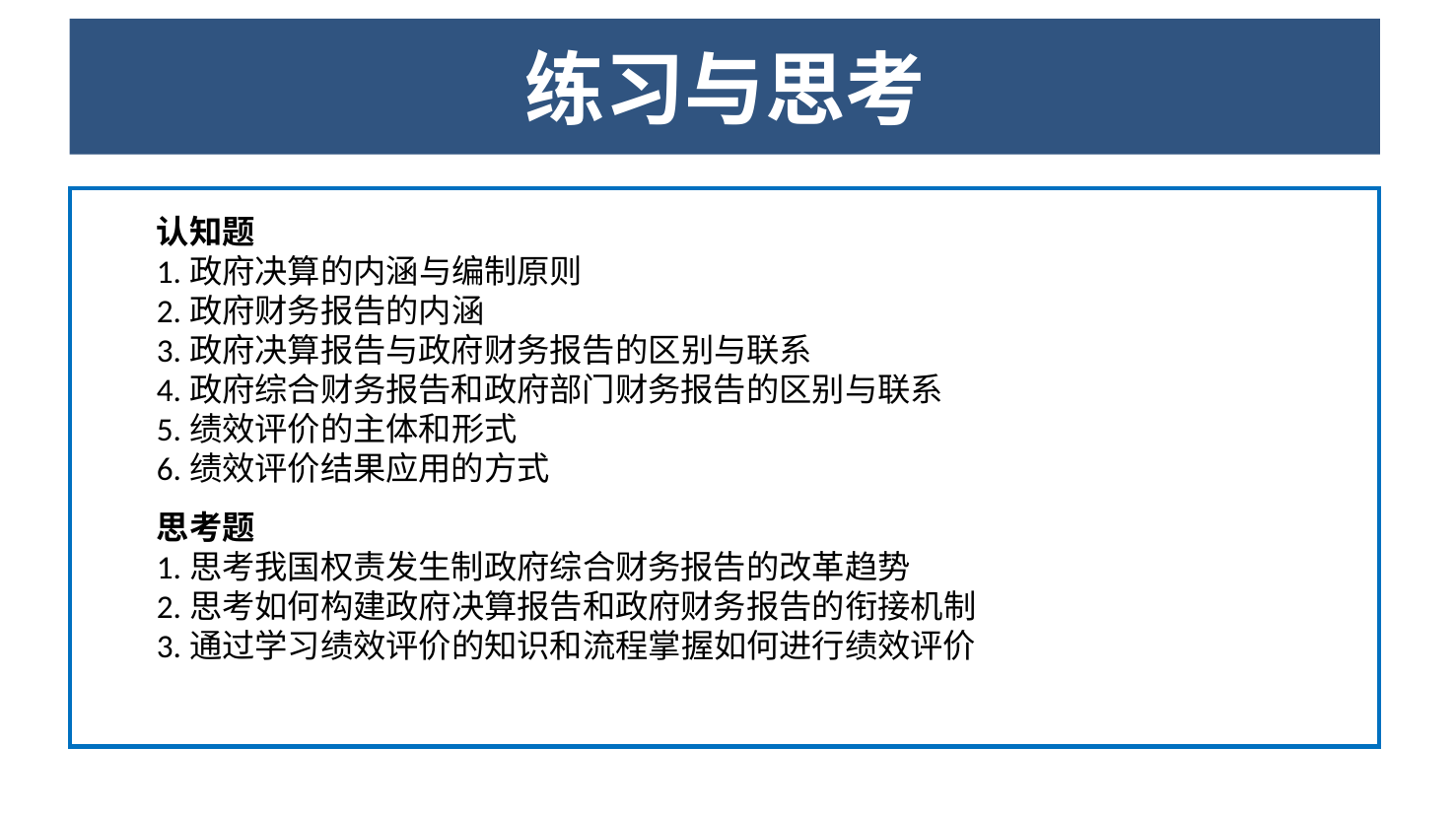

单击添加标题
练习与思考
认知题
1.政府决算的内涵与编制原则
2.政府财务报告的内涵
3.政府决算报告与政府财务报告的区别与联系
4.政府综合财务报告和政府部门财务报告的区别与联系
5.绩效评价的主体和形式
6.绩效评价结果应用的方式
思考题
1.思考我国权责发生制政府综合财务报告的改革趋势
2.思考如何构建政府决算报告和政府财务报告的衔接机制
3.通过学习绩效评价的知识和流程掌握如何进行绩效评价

02
03
04